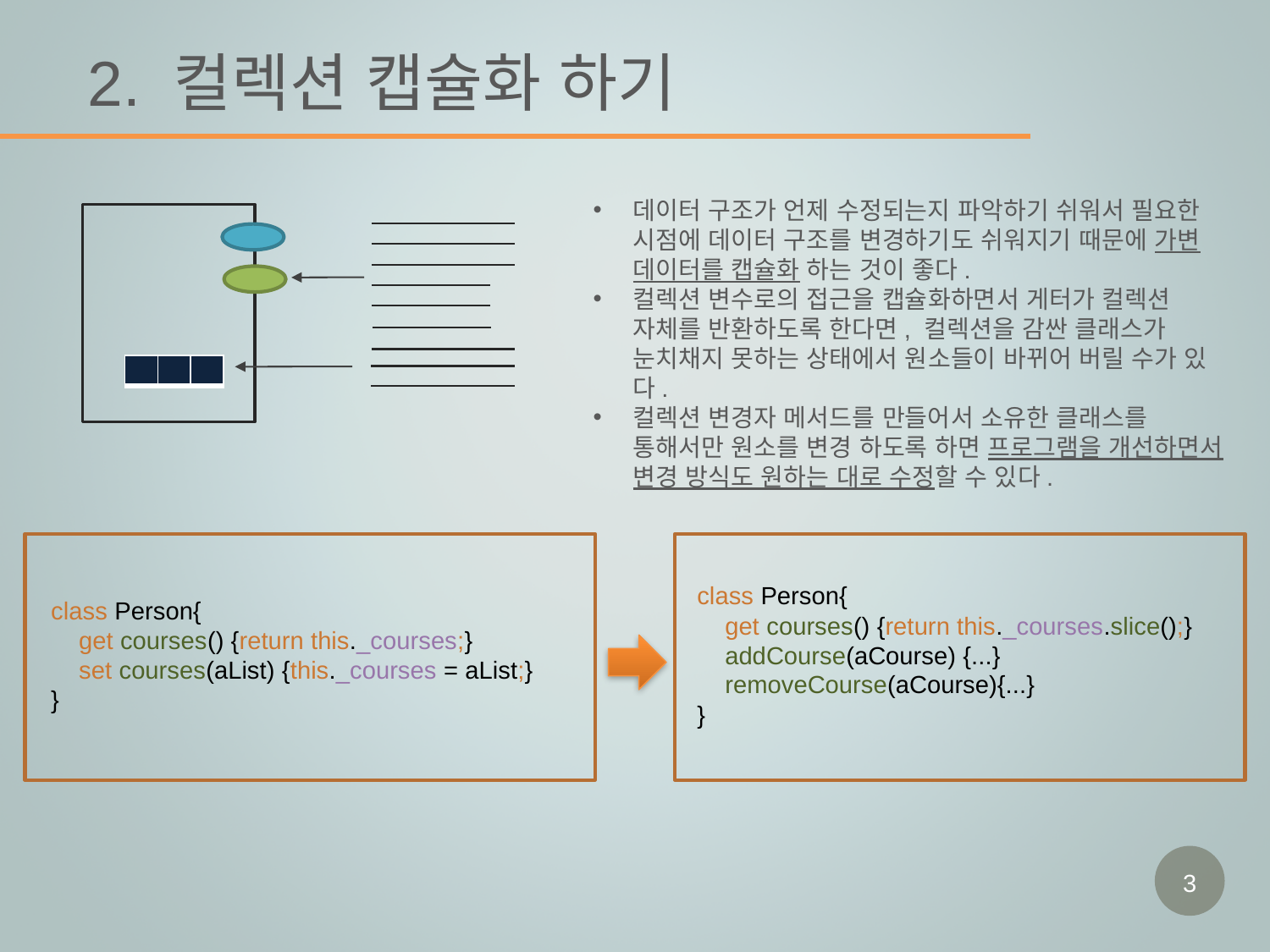

# 2. 컬렉션 캡슐화 하기
데이터 구조가 언제 수정되는지 파악하기 쉬워서 필요한 시점에 데이터 구조를 변경하기도 쉬워지기 때문에 가변 데이터를 캡슐화 하는 것이 좋다.
컬렉션 변수로의 접근을 캡슐화하면서 게터가 컬렉션 자체를 반환하도록 한다면, 컬렉션을 감싼 클래스가 눈치채지 못하는 상태에서 원소들이 바뀌어 버릴 수가 있다.
컬렉션 변경자 메서드를 만들어서 소유한 클래스를 통해서만 원소를 변경 하도록 하면 프로그램을 개선하면서 변경 방식도 원하는 대로 수정할 수 있다.

|  |  |  |
| --- | --- | --- |

class Person{
    get courses() {return this._courses.slice();}
    addCourse(aCourse) {...}
    removeCourse(aCourse){...}
}
class Person{
    get courses() {return this._courses;}
    set courses(aList) {this._courses = aList;}
}